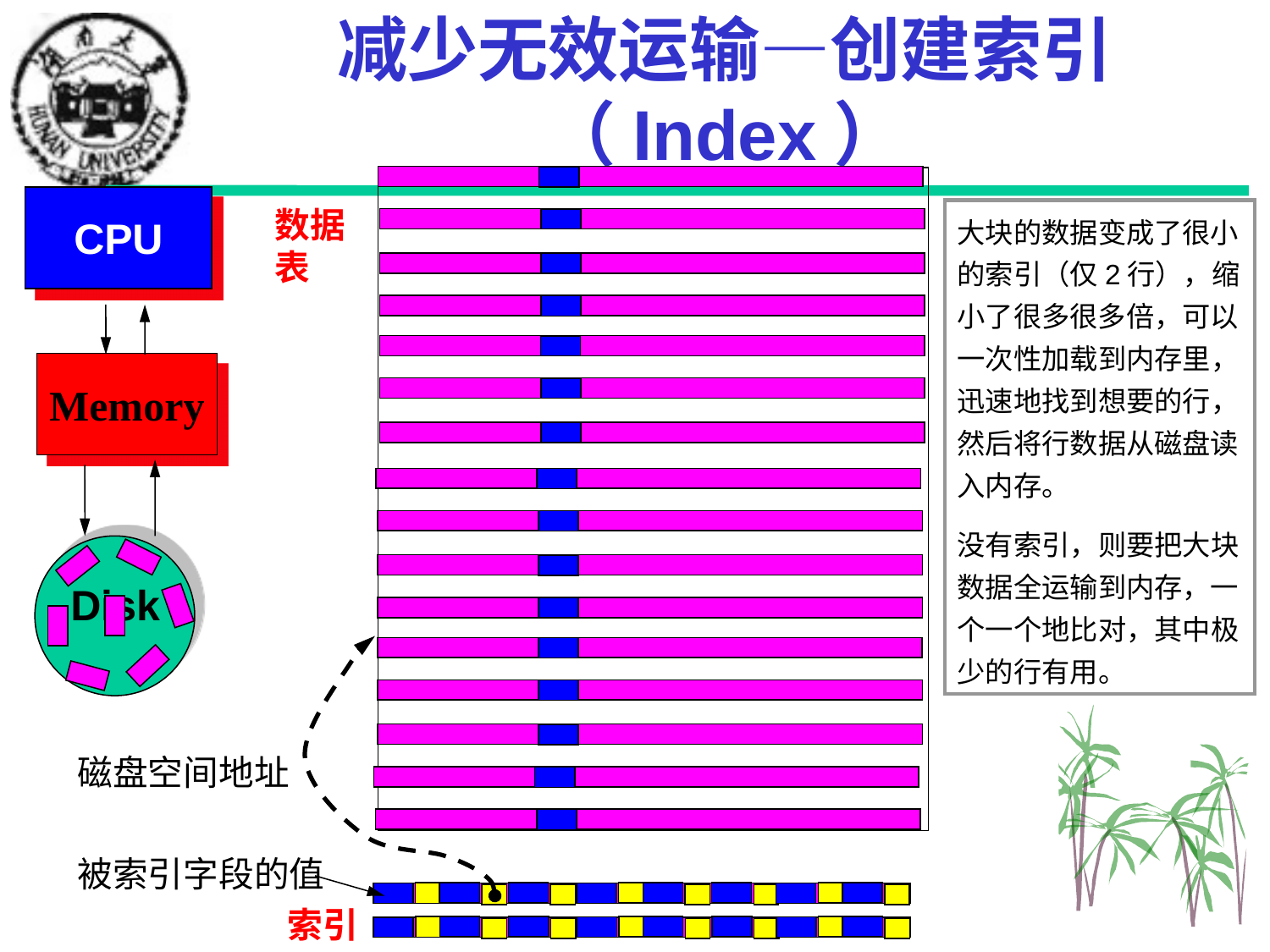

# 减少无效运输—创建索引（Index）

CPU

Memory

Disk

数据表
大块的数据变成了很小的索引（仅2行），缩小了很多很多倍，可以一次性加载到内存里，迅速地找到想要的行，然后将行数据从磁盘读入内存。
没有索引，则要把大块数据全运输到内存，一个一个地比对，其中极少的行有用。

磁盘空间地址

被索引字段的值

索引